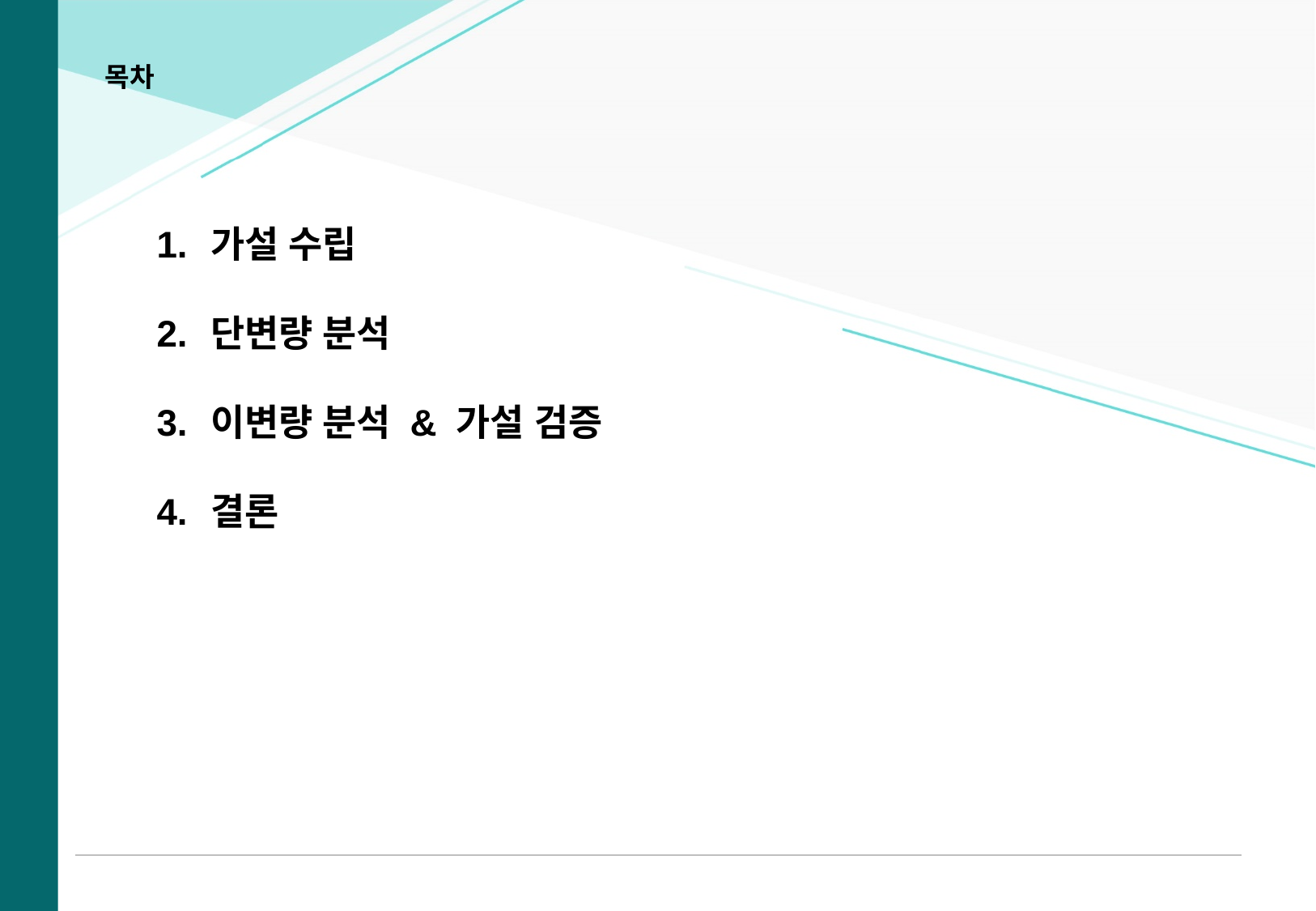

목차
가설 수립
단변량 분석
이변량 분석 & 가설 검증
결론